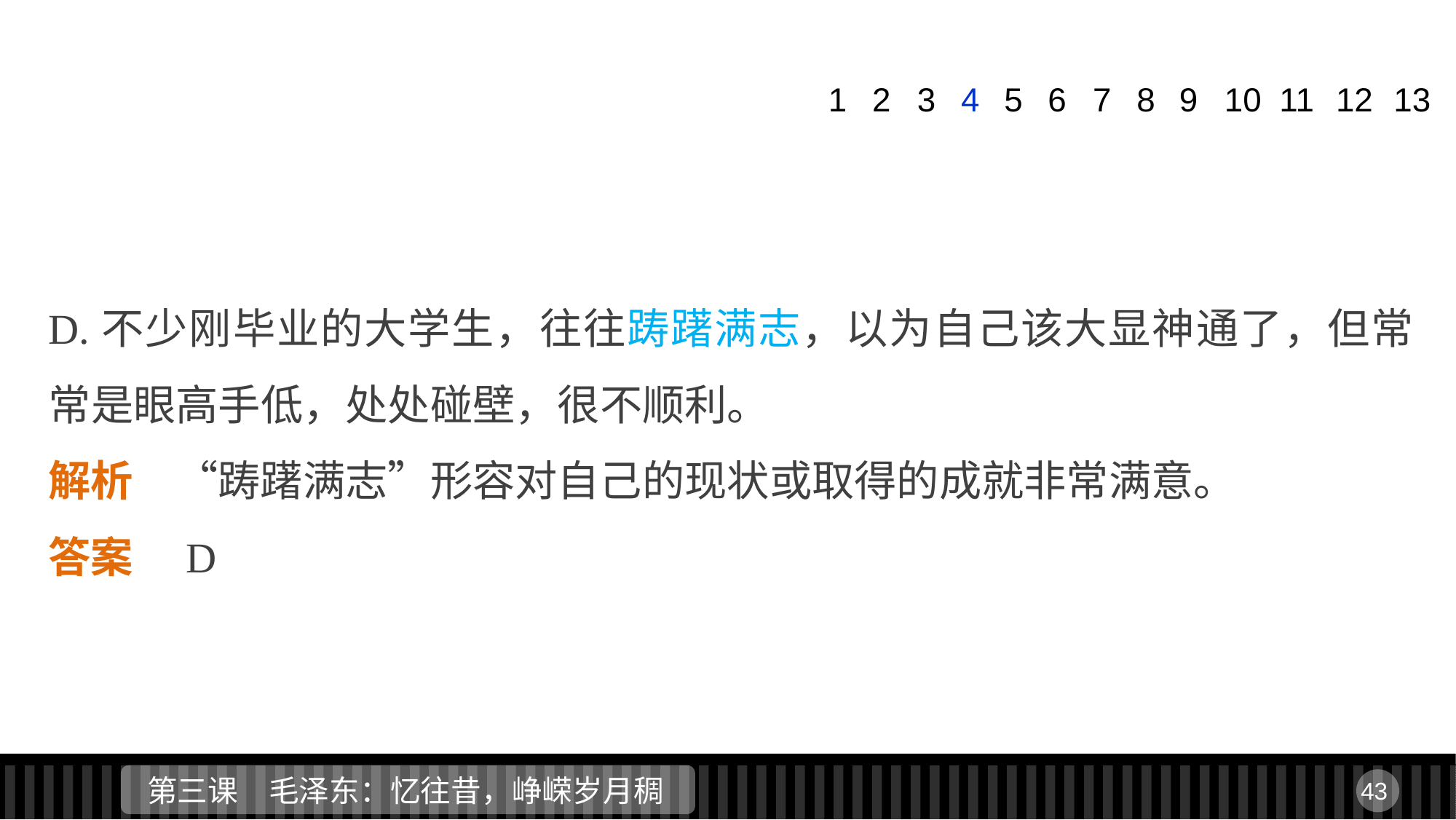

1
2
3
4
5
6
7
8
9
11
12
13
10
D.不少刚毕业的大学生，往往踌躇满志，以为自己该大显神通了，但常常是眼高手低，处处碰壁，很不顺利。
解析　“踌躇满志”形容对自己的现状或取得的成就非常满意。
答案　D